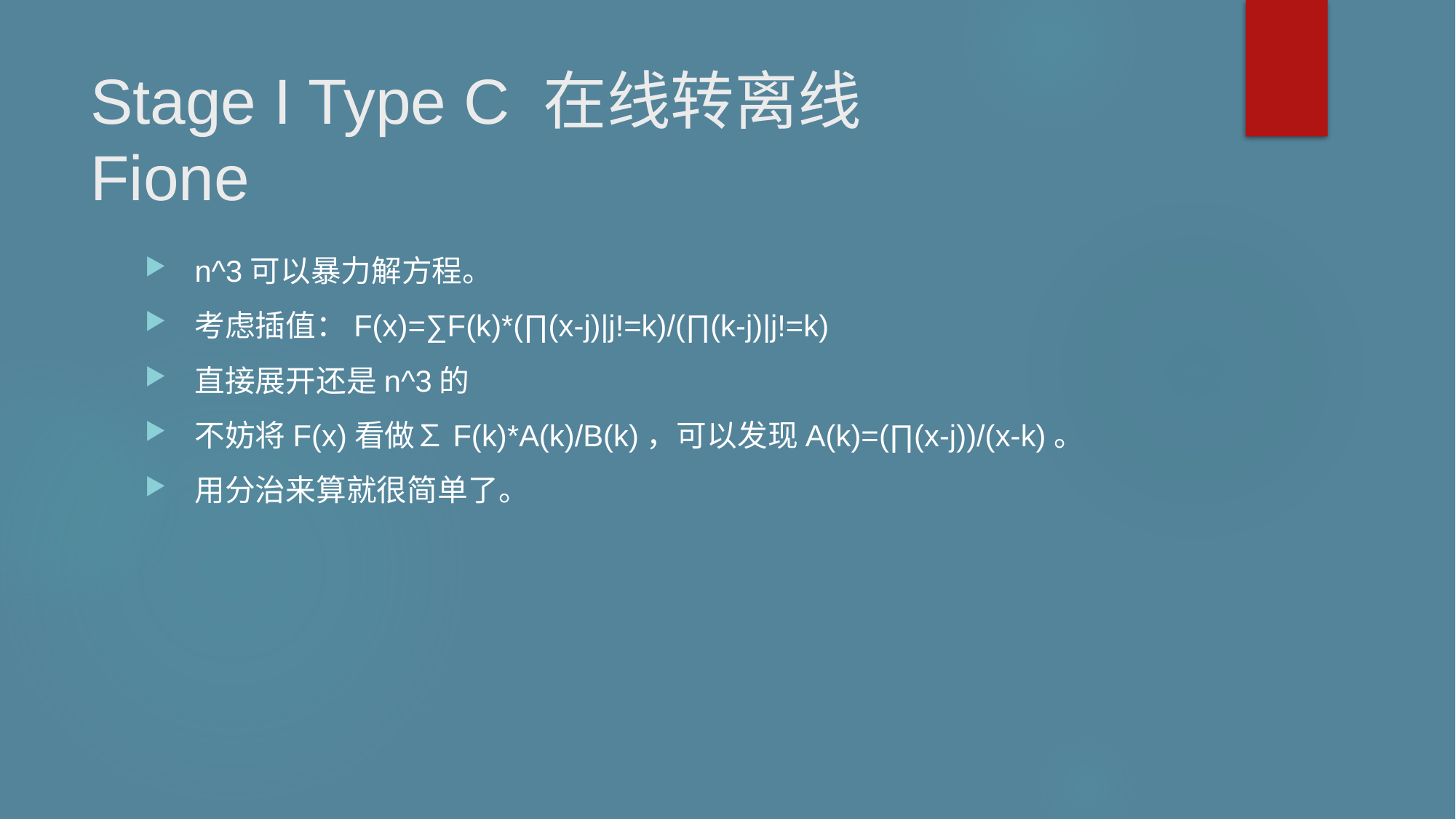

# Stage I Type C 在线转离线 Fione
n^3可以暴力解方程。
考虑插值：F(x)=∑F(k)*(∏(x-j)|j!=k)/(∏(k-j)|j!=k)
直接展开还是n^3的
不妨将F(x)看做∑F(k)*A(k)/B(k)，可以发现A(k)=(∏(x-j))/(x-k)。
用分治来算就很简单了。